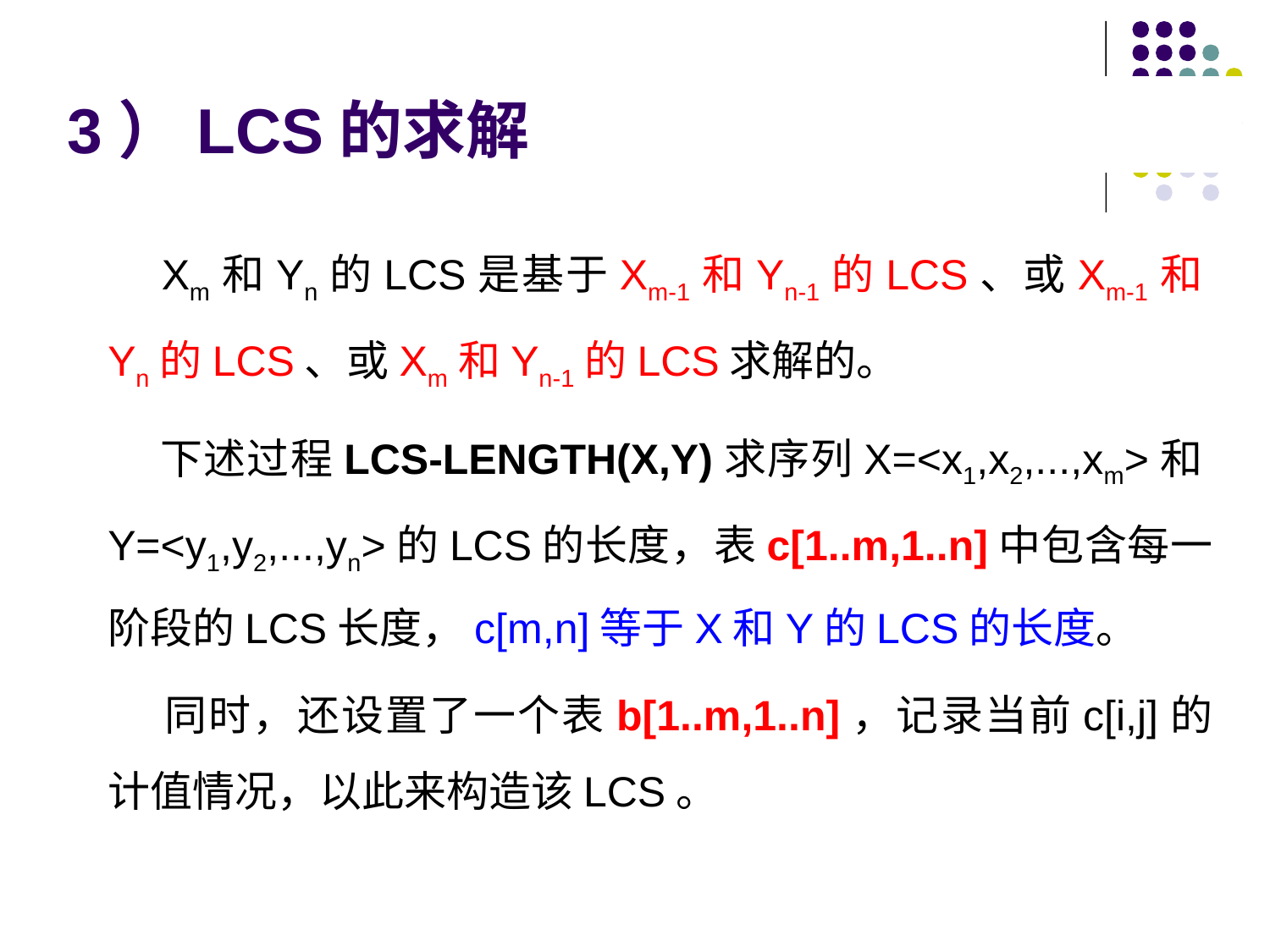

# 3）LCS的求解
    Xm和Yn的LCS是基于Xm-1和Yn-1的LCS、或Xm-1和Yn的LCS、或Xm和Yn-1的LCS求解的。
    下述过程LCS-LENGTH(X,Y)求序列X=<x1,x2,...,xm>和Y=<y1,y2,...,yn>的LCS的长度，表c[1..m,1..n]中包含每一阶段的LCS长度，c[m,n]等于X和Y的LCS的长度。
    同时，还设置了一个表b[1..m,1..n]，记录当前c[i,j]的计值情况，以此来构造该LCS。